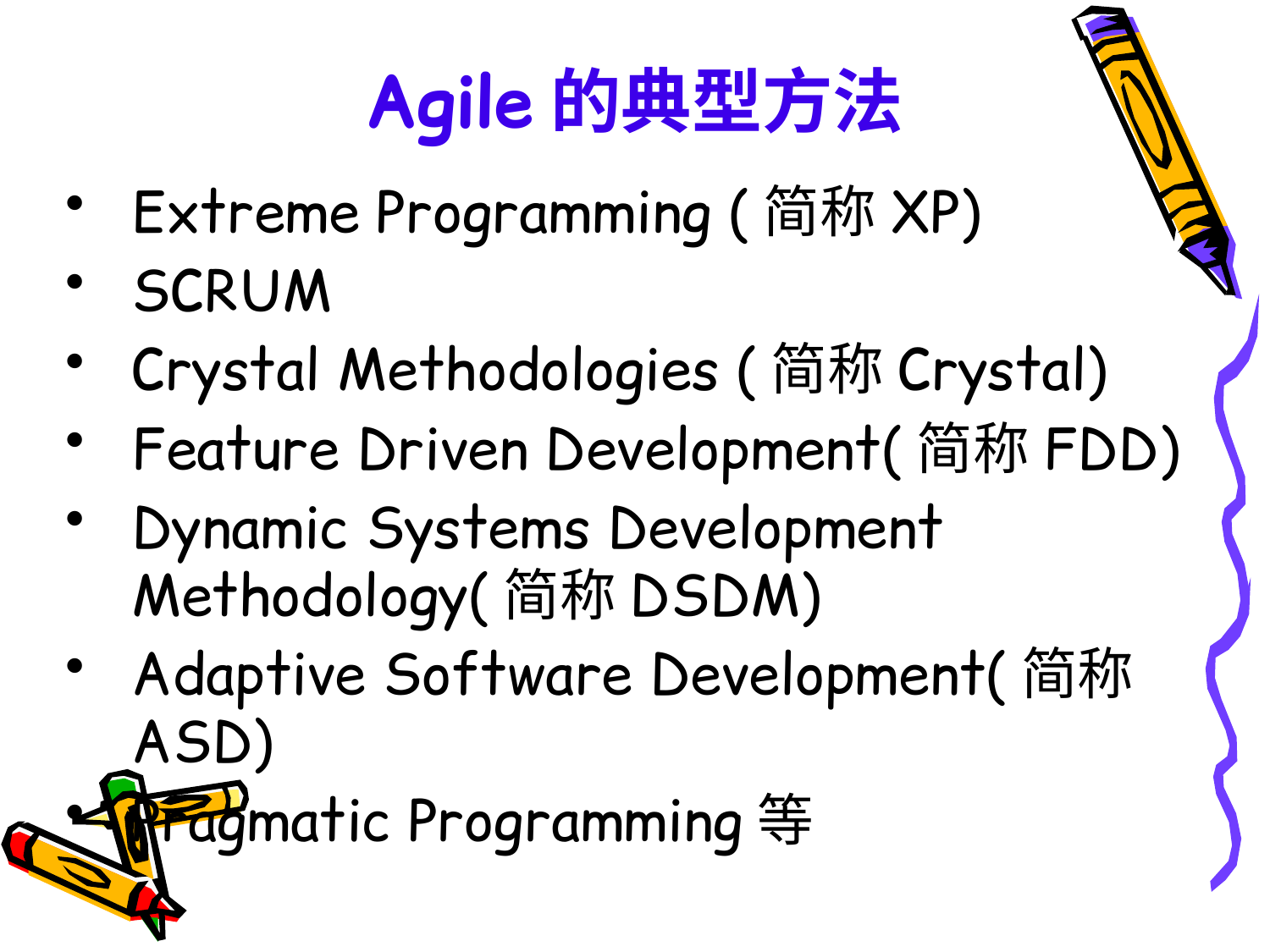

# Agile的典型方法
Extreme Programming (简称XP)
SCRUM
Crystal Methodologies (简称Crystal)
Feature Driven Development(简称FDD)
Dynamic Systems Development Methodology(简称DSDM)
Adaptive Software Development(简称ASD)
Pragmatic Programming等